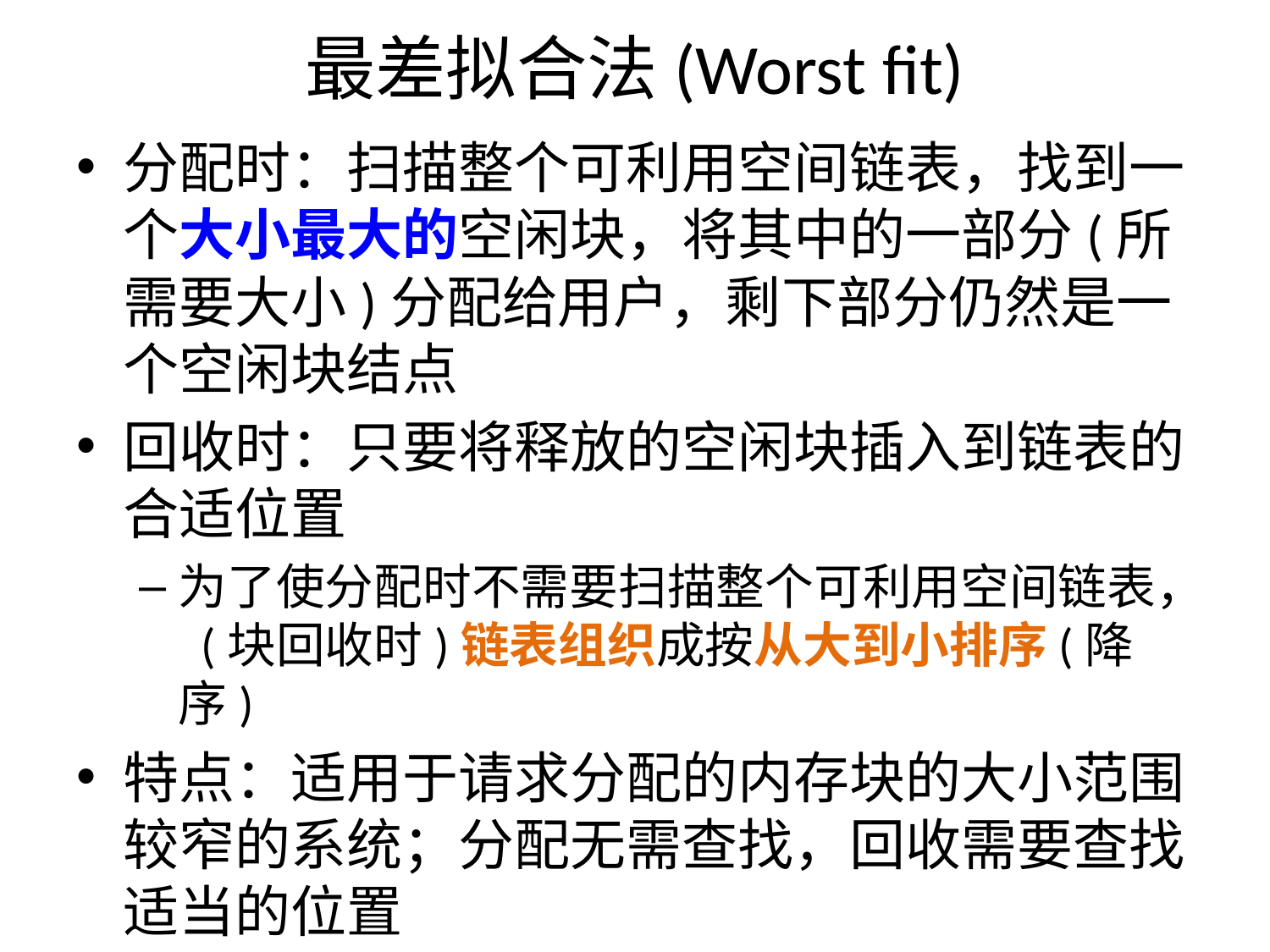

# 最差拟合法(Worst fit)
分配时：扫描整个可利用空间链表，找到一个大小最大的空闲块，将其中的一部分(所需要大小)分配给用户，剩下部分仍然是一个空闲块结点
回收时：只要将释放的空闲块插入到链表的合适位置
为了使分配时不需要扫描整个可利用空间链表， (块回收时)链表组织成按从大到小排序(降序)
特点：适用于请求分配的内存块的大小范围较窄的系统；分配无需查找，回收需要查找适当的位置